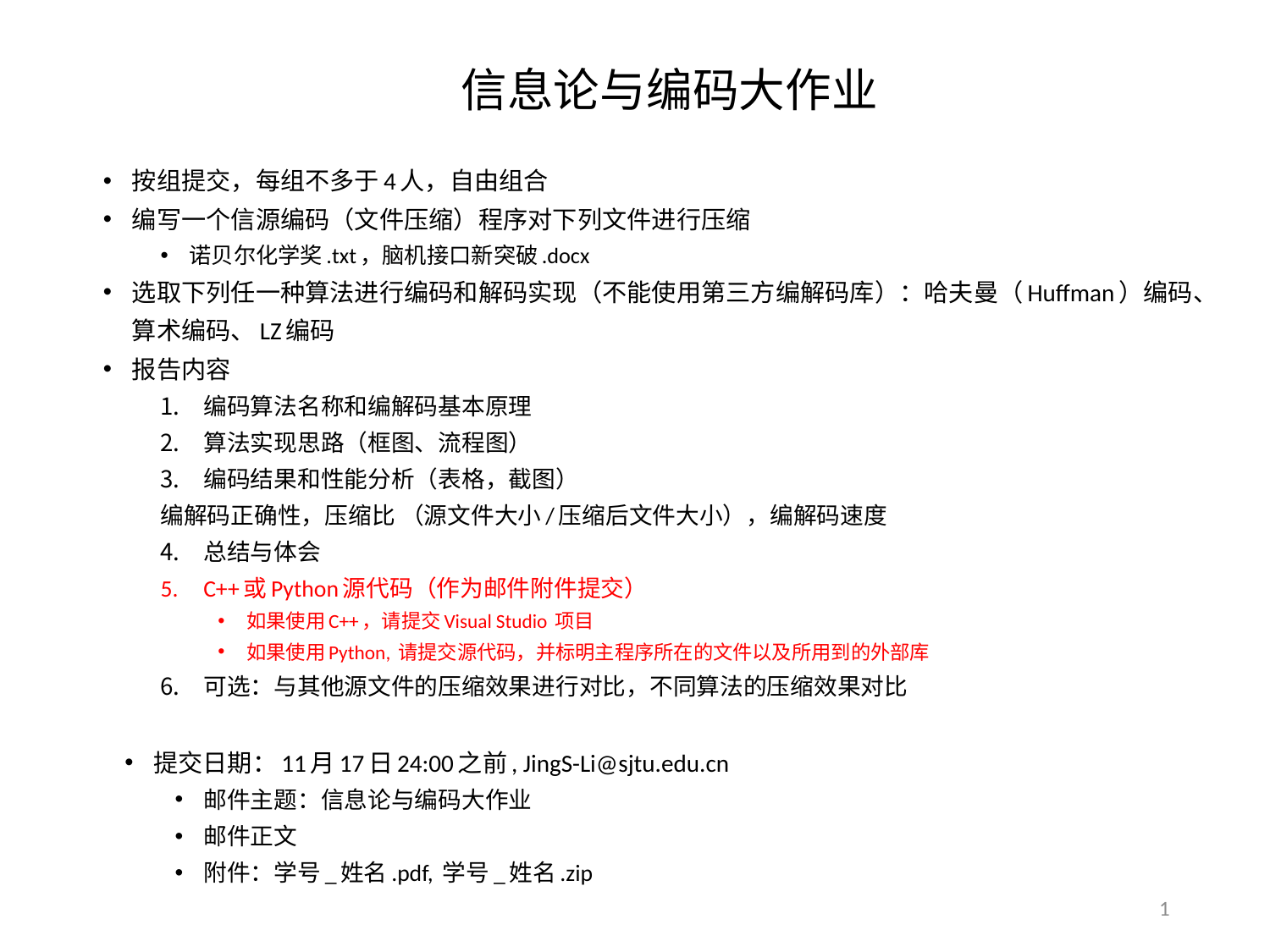

# 信息论与编码大作业
按组提交，每组不多于4人，自由组合
编写一个信源编码（文件压缩）程序对下列文件进行压缩
诺贝尔化学奖.txt，脑机接口新突破.docx
选取下列任一种算法进行编码和解码实现（不能使用第三方编解码库）：哈夫曼（Huffman）编码、算术编码、LZ编码
报告内容
编码算法名称和编解码基本原理
算法实现思路（框图、流程图）
编码结果和性能分析（表格，截图）
	编解码正确性，压缩比 （源文件大小/压缩后文件大小），编解码速度
总结与体会
C++或Python源代码（作为邮件附件提交）
如果使用C++，请提交Visual Studio 项目
如果使用Python, 请提交源代码，并标明主程序所在的文件以及所用到的外部库
可选：与其他源文件的压缩效果进行对比，不同算法的压缩效果对比

提交日期：11月17日24:00之前, JingS-Li@sjtu.edu.cn
邮件主题：信息论与编码大作业
邮件正文
附件：学号_姓名.pdf, 学号_姓名.zip
1